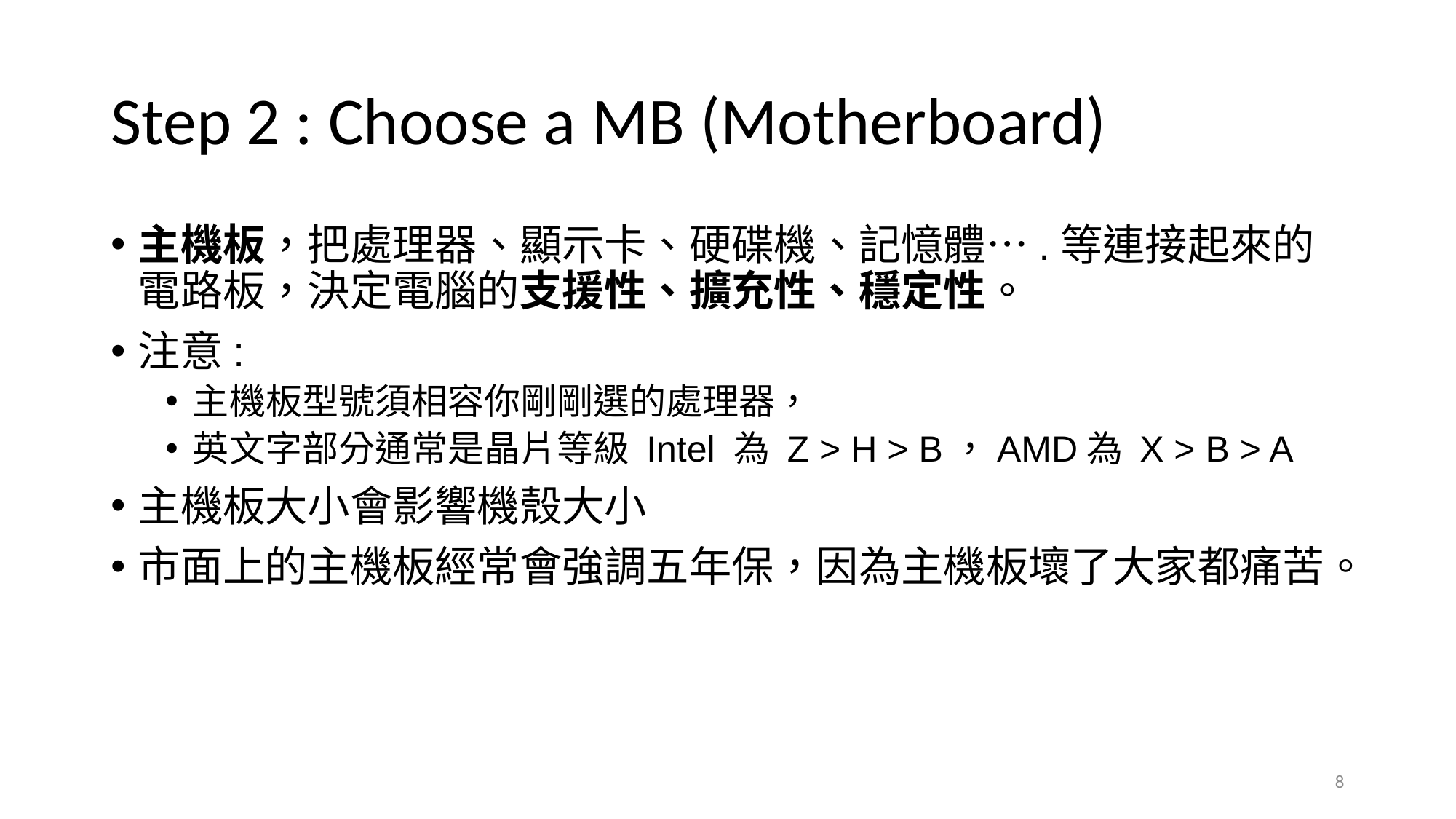

# Step 2 : Choose a MB (Motherboard)
主機板，把處理器、顯示卡、硬碟機、記憶體….等連接起來的電路板，決定電腦的支援性、擴充性、穩定性。
注意:
主機板型號須相容你剛剛選的處理器，
英文字部分通常是晶片等級 Intel 為 Z > H > B，AMD為 X > B > A
主機板大小會影響機殼大小
市面上的主機板經常會強調五年保，因為主機板壞了大家都痛苦。

8